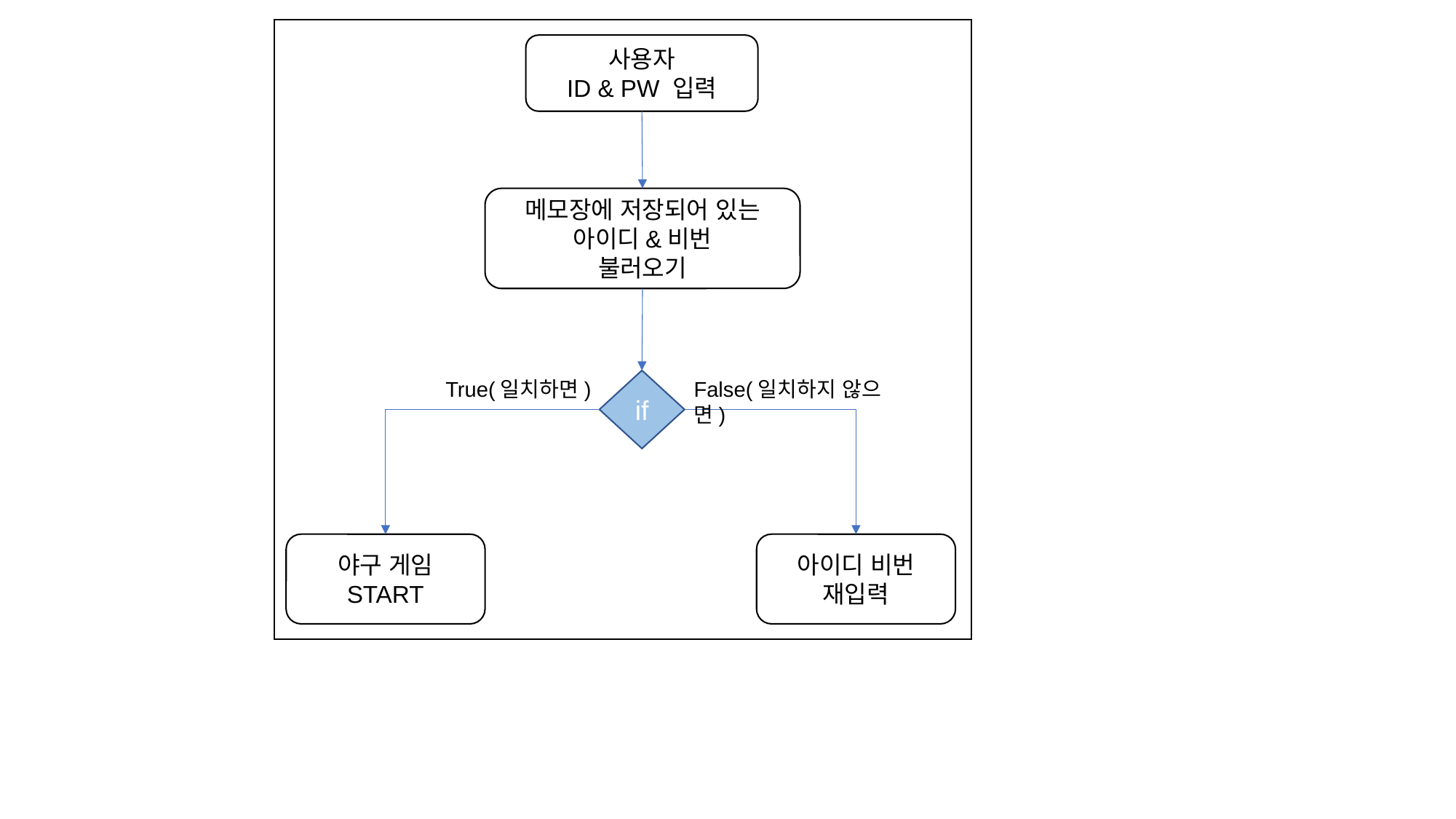

사용자
ID & PW 입력
메모장에 저장되어 있는
아이디&비번
불러오기
True(일치하면)
if
False(일치하지 않으면)
야구 게임
START
아이디 비번
재입력